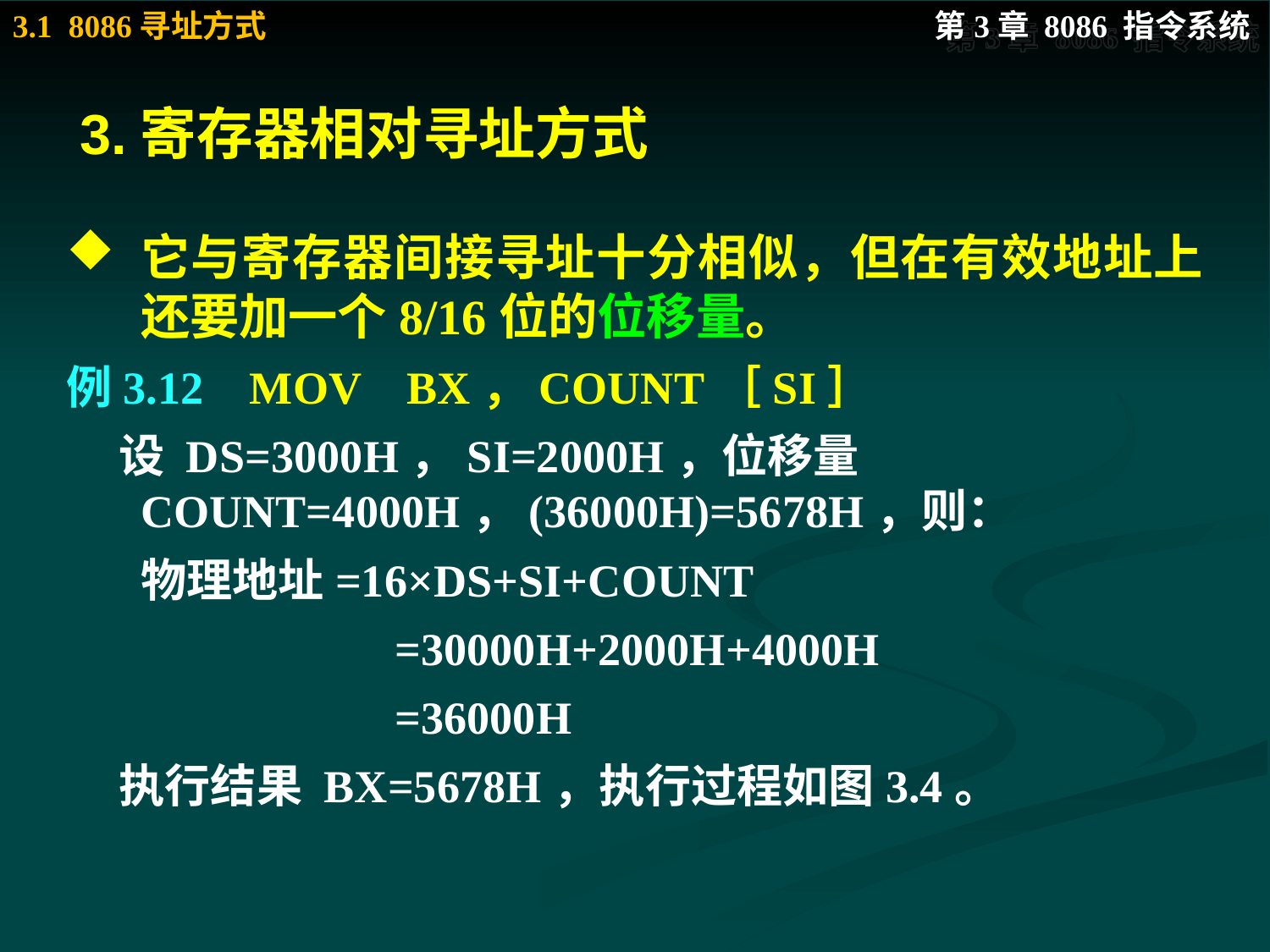

# 3.寄存器相对寻址方式
它与寄存器间接寻址十分相似，但在有效地址上还要加一个8/16位的位移量。
例3.12    MOV    BX，COUNT［SI］
    设 DS=3000H，SI=2000H，位移量 COUNT=4000H，(36000H)=5678H，则：
	物理地址=16×DS+SI+COUNT
			=30000H+2000H+4000H
			=36000H
    执行结果 BX=5678H，执行过程如图3.4。